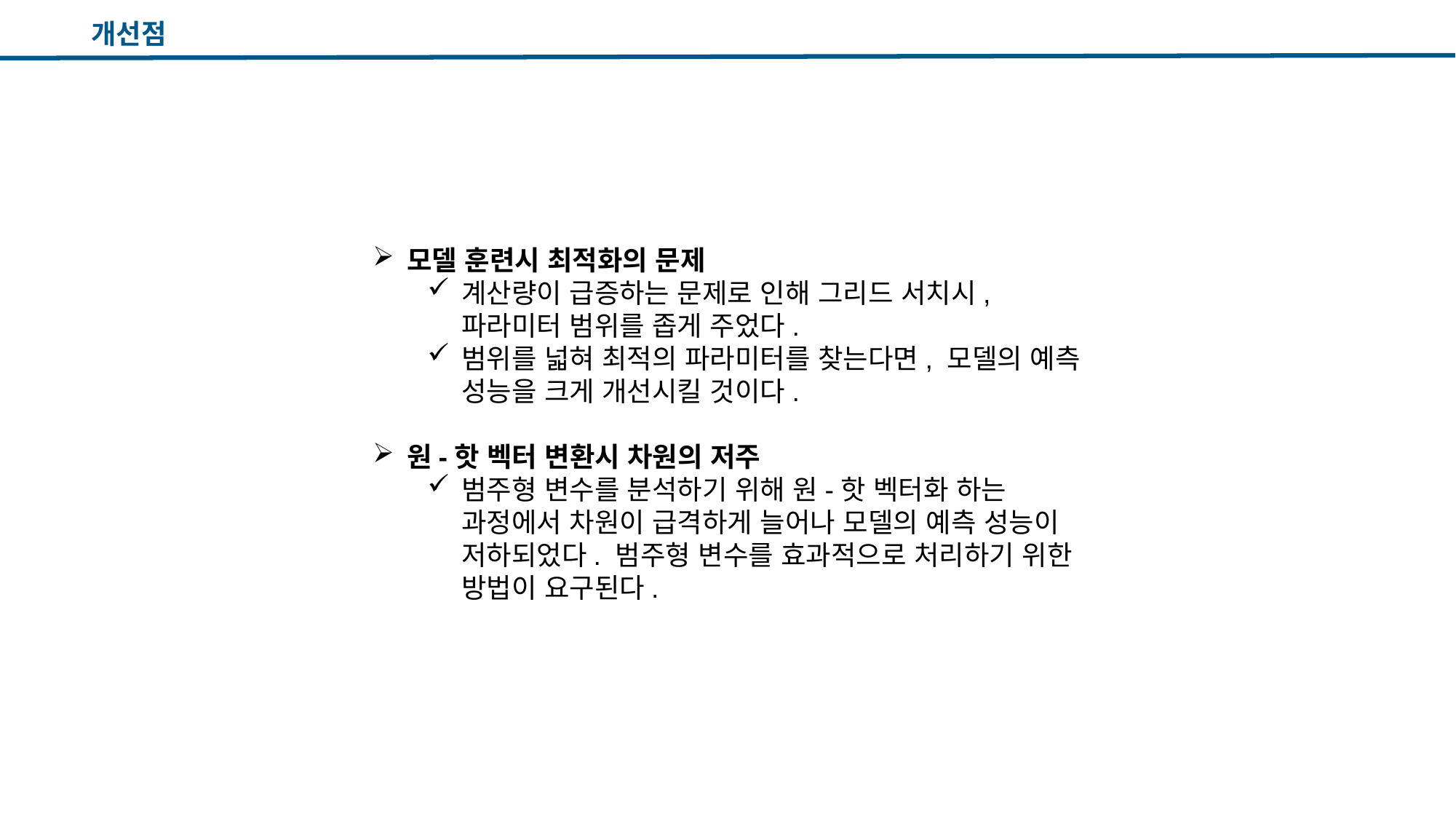

개선점
모델 훈련시 최적화의 문제
계산량이 급증하는 문제로 인해 그리드 서치시, 파라미터 범위를 좁게 주었다.
범위를 넓혀 최적의 파라미터를 찾는다면, 모델의 예측 성능을 크게 개선시킬 것이다.

원-핫 벡터 변환시 차원의 저주
범주형 변수를 분석하기 위해 원-핫 벡터화 하는 과정에서 차원이 급격하게 늘어나 모델의 예측 성능이 저하되었다. 범주형 변수를 효과적으로 처리하기 위한 방법이 요구된다.